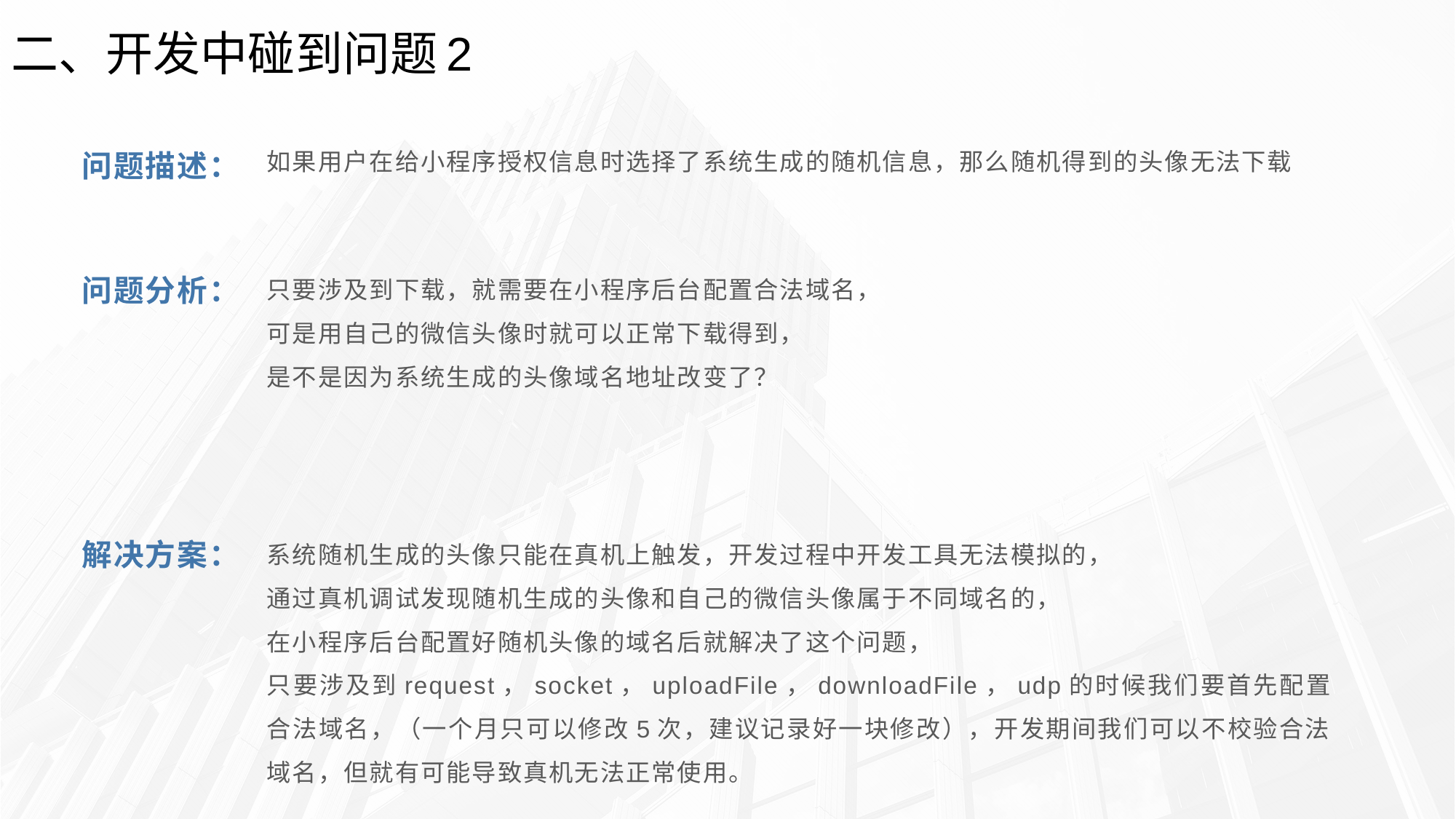

二、开发中碰到问题2
如果用户在给小程序授权信息时选择了系统生成的随机信息，那么随机得到的头像无法下载
问题描述：
只要涉及到下载，就需要在小程序后台配置合法域名，
可是用自己的微信头像时就可以正常下载得到，
是不是因为系统生成的头像域名地址改变了？
问题分析：
系统随机生成的头像只能在真机上触发，开发过程中开发工具无法模拟的，
通过真机调试发现随机生成的头像和自己的微信头像属于不同域名的，
在小程序后台配置好随机头像的域名后就解决了这个问题，
只要涉及到request，socket，uploadFile，downloadFile，udp的时候我们要首先配置合法域名，（一个月只可以修改5次，建议记录好一块修改），开发期间我们可以不校验合法域名，但就有可能导致真机无法正常使用。
解决方案：